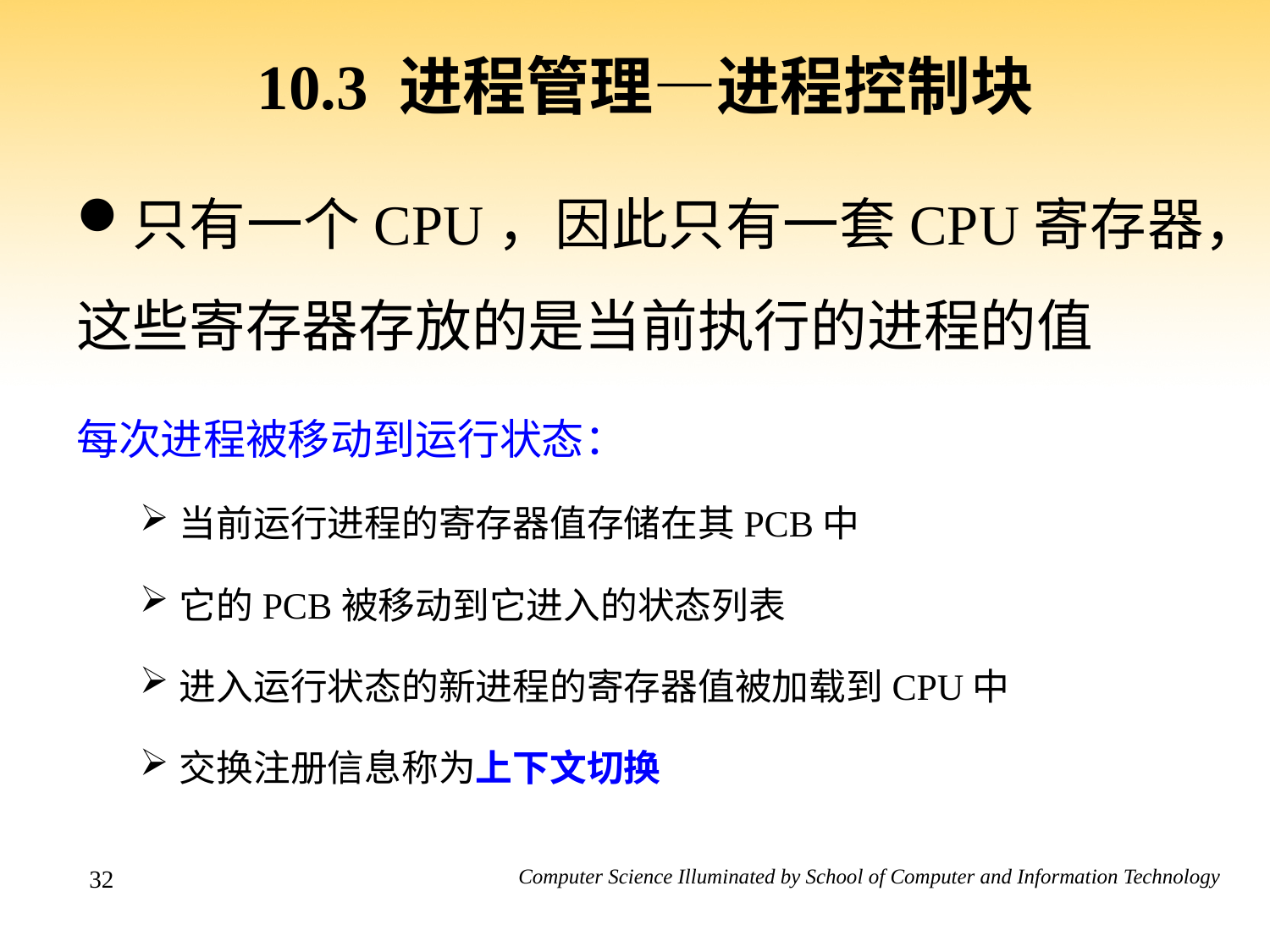

# 10.3 进程管理—进程控制块
只有一个CPU，因此只有一套CPU寄存器，这些寄存器存放的是当前执行的进程的值
每次进程被移动到运行状态：
当前运行进程的寄存器值存储在其PCB中
它的PCB被移动到它进入的状态列表
进入运行状态的新进程的寄存器值被加载到CPU中
交换注册信息称为上下文切换

32